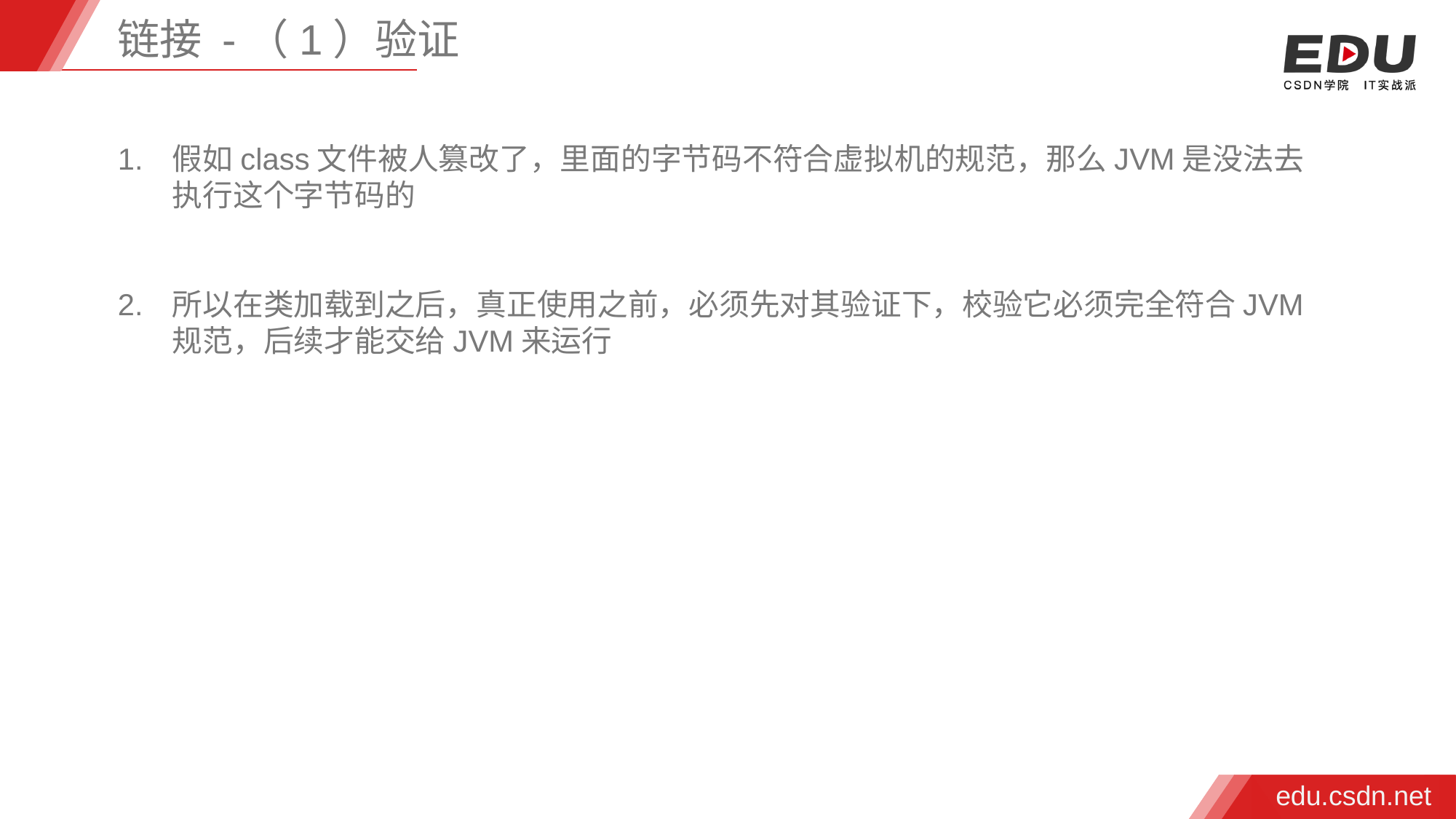

链接 -（1）验证
假如class文件被人篡改了，里面的字节码不符合虚拟机的规范，那么JVM是没法去执行这个字节码的

所以在类加载到之后，真正使用之前，必须先对其验证下，校验它必须完全符合JVM规范，后续才能交给JVM来运行
edu.csdn.net